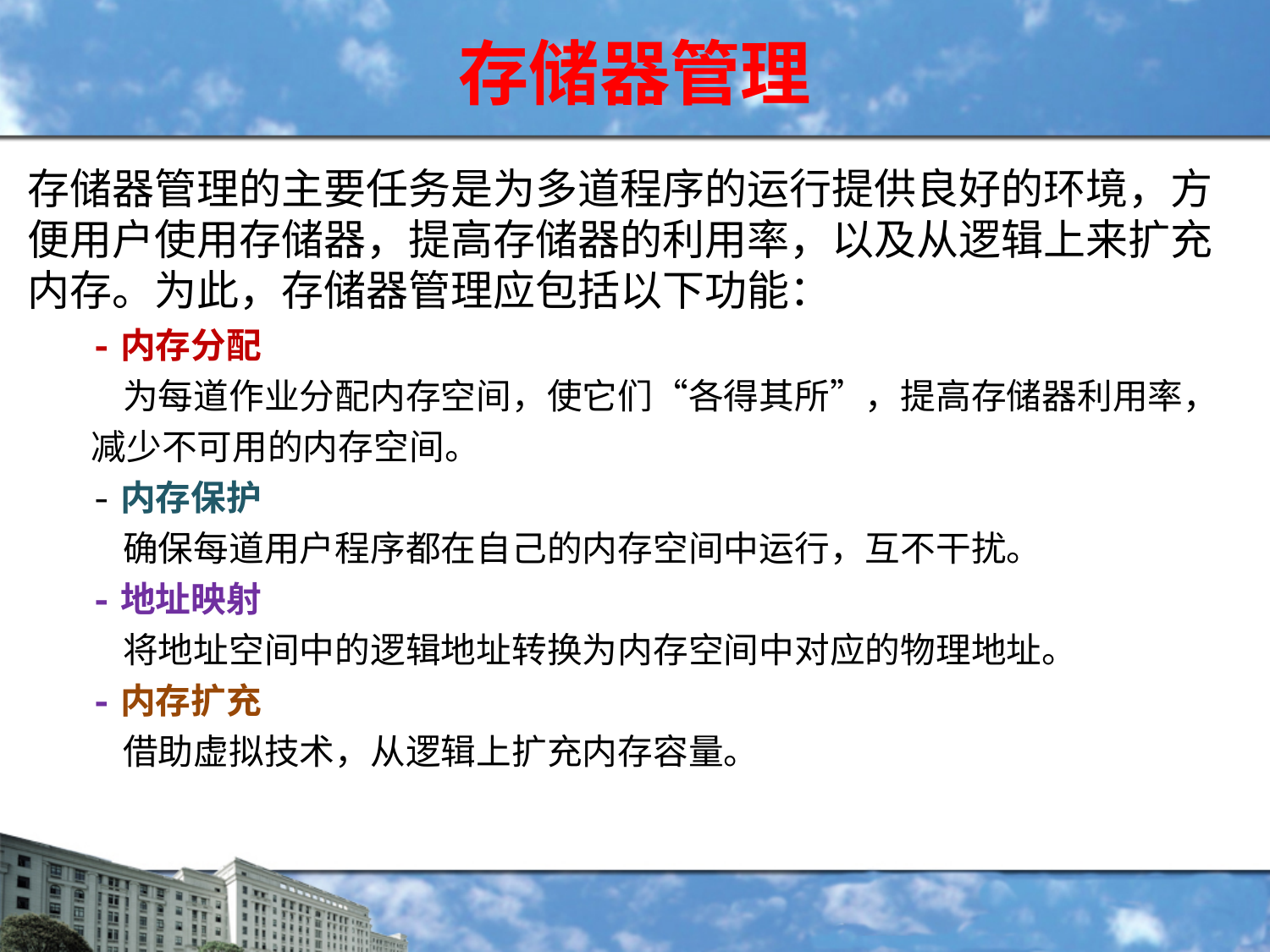

# 存储器管理
存储器管理的主要任务是为多道程序的运行提供良好的环境，方便用户使用存储器，提高存储器的利用率，以及从逻辑上来扩充内存。为此，存储器管理应包括以下功能：
-内存分配
   为每道作业分配内存空间，使它们“各得其所”，提高存储器利用率，减少不可用的内存空间。
-内存保护
   确保每道用户程序都在自己的内存空间中运行，互不干扰。
-地址映射
   将地址空间中的逻辑地址转换为内存空间中对应的物理地址。
-内存扩充
   借助虚拟技术，从逻辑上扩充内存容量。